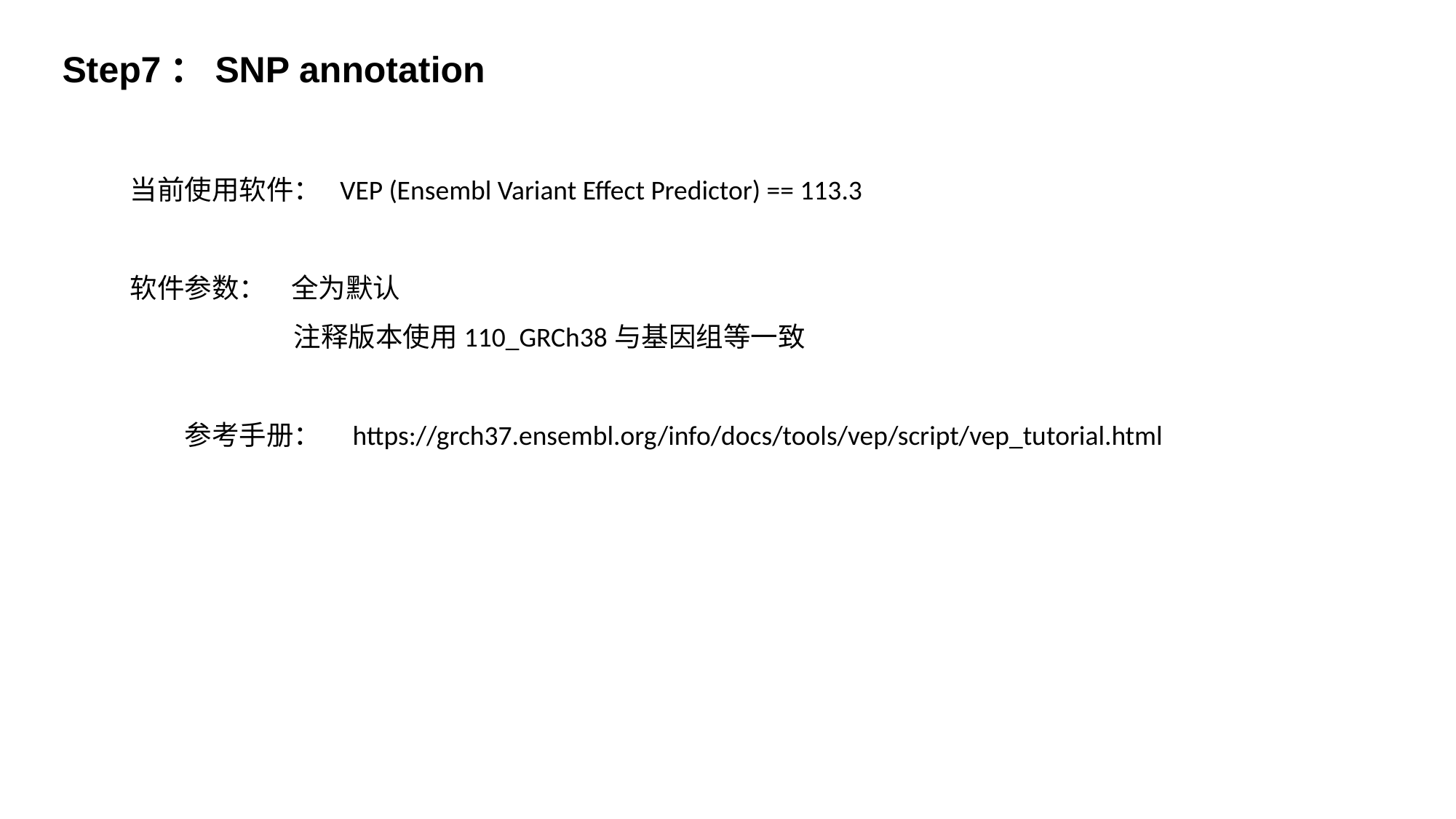

Step7：SNP annotation
当前使用软件：  VEP (Ensembl Variant Effect Predictor) == 113.3

软件参数：    全为默认
注释版本使用110_GRCh38与基因组等一致

参考手册：    https://grch37.ensembl.org/info/docs/tools/vep/script/vep_tutorial.html